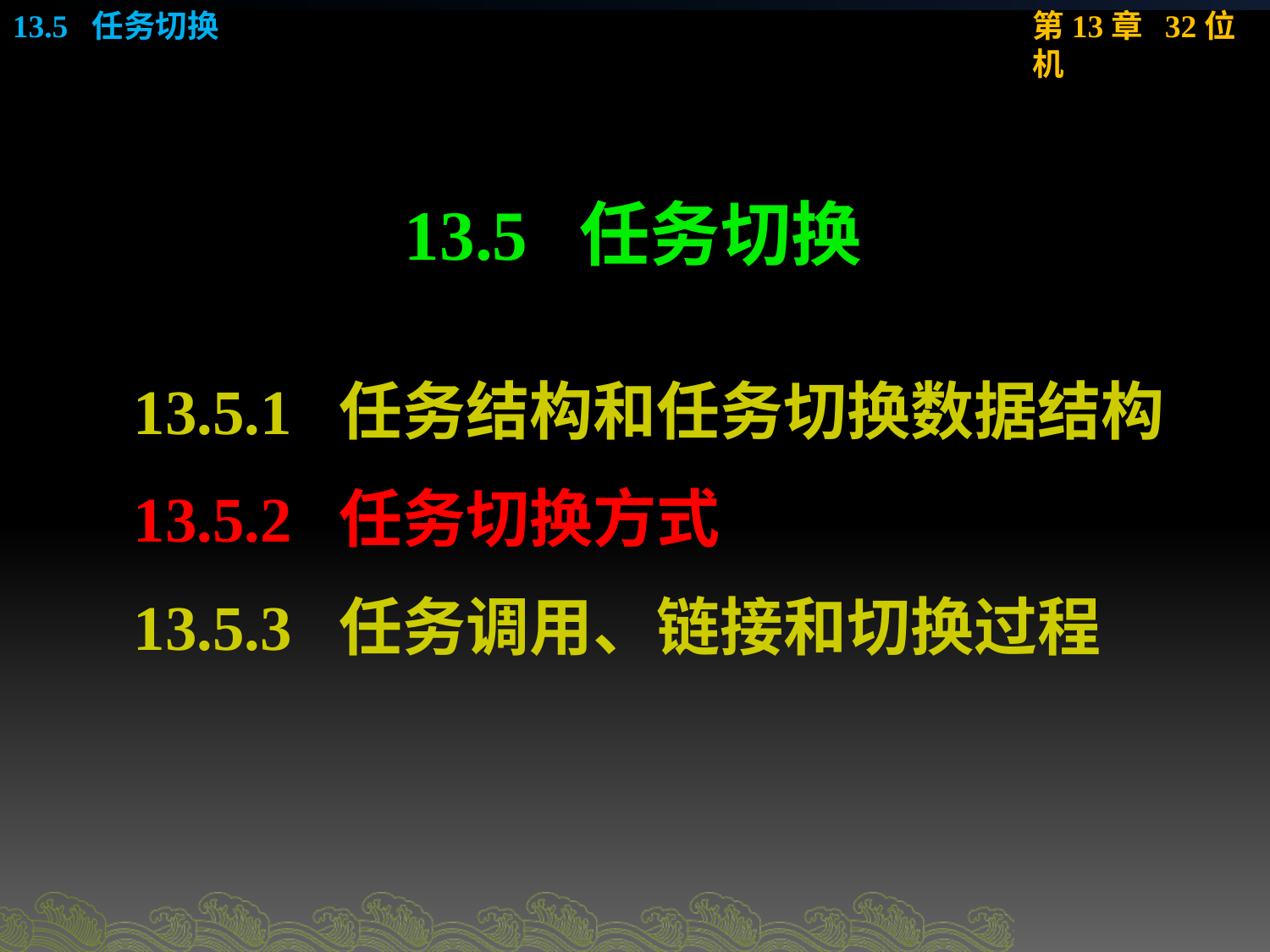

# 13.5  任务切换
13.5.1  任务结构和任务切换数据结构
13.5.2  任务切换方式
13.5.3  任务调用、链接和切换过程